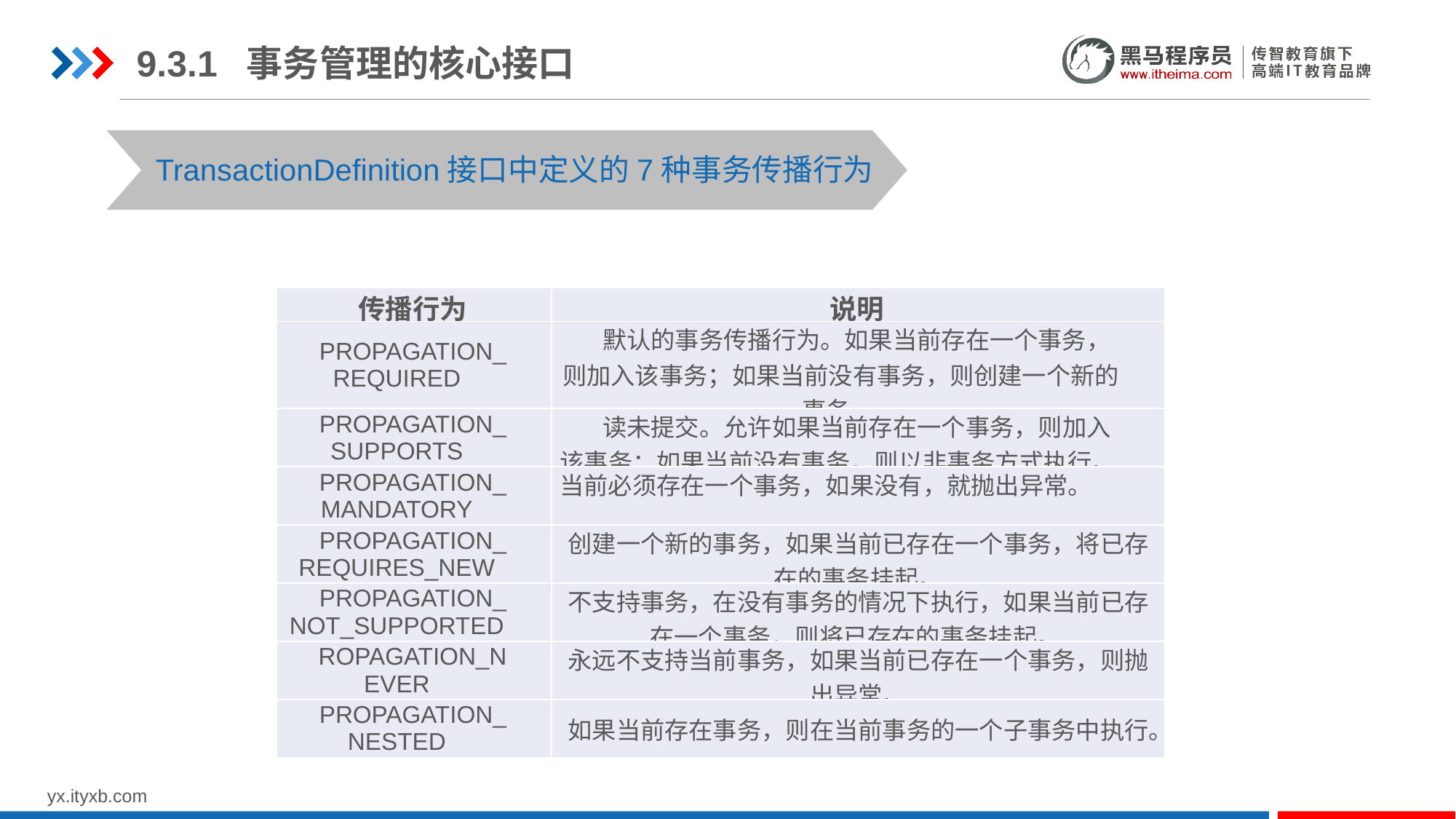

9.3.1  事务管理的核心接口

TransactionDefinition接口中定义的7种事务传播行为
| 传播行为 | 说明 |
| --- | --- |
| PROPAGATION\_REQUIRED | 默认的事务传播行为。如果当前存在一个事务，则加入该事务；如果当前没有事务，则创建一个新的事务。 |
| PROPAGATION\_SUPPORTS | 读未提交。允许如果当前存在一个事务，则加入该事务；如果当前没有事务，则以非事务方式执行。 |
| PROPAGATION\_MANDATORY | 当前必须存在一个事务，如果没有，就抛出异常。 |
| PROPAGATION\_REQUIRES\_NEW | 创建一个新的事务，如果当前已存在一个事务，将已存在的事务挂起。 |
| PROPAGATION\_NOT\_SUPPORTED | 不支持事务，在没有事务的情况下执行，如果当前已存在一个事务，则将已存在的事务挂起。 |
| ROPAGATION\_NEVER | 永远不支持当前事务，如果当前已存在一个事务，则抛出异常。 |
| PROPAGATION\_NESTED | 如果当前存在事务，则在当前事务的一个子事务中执行。 |